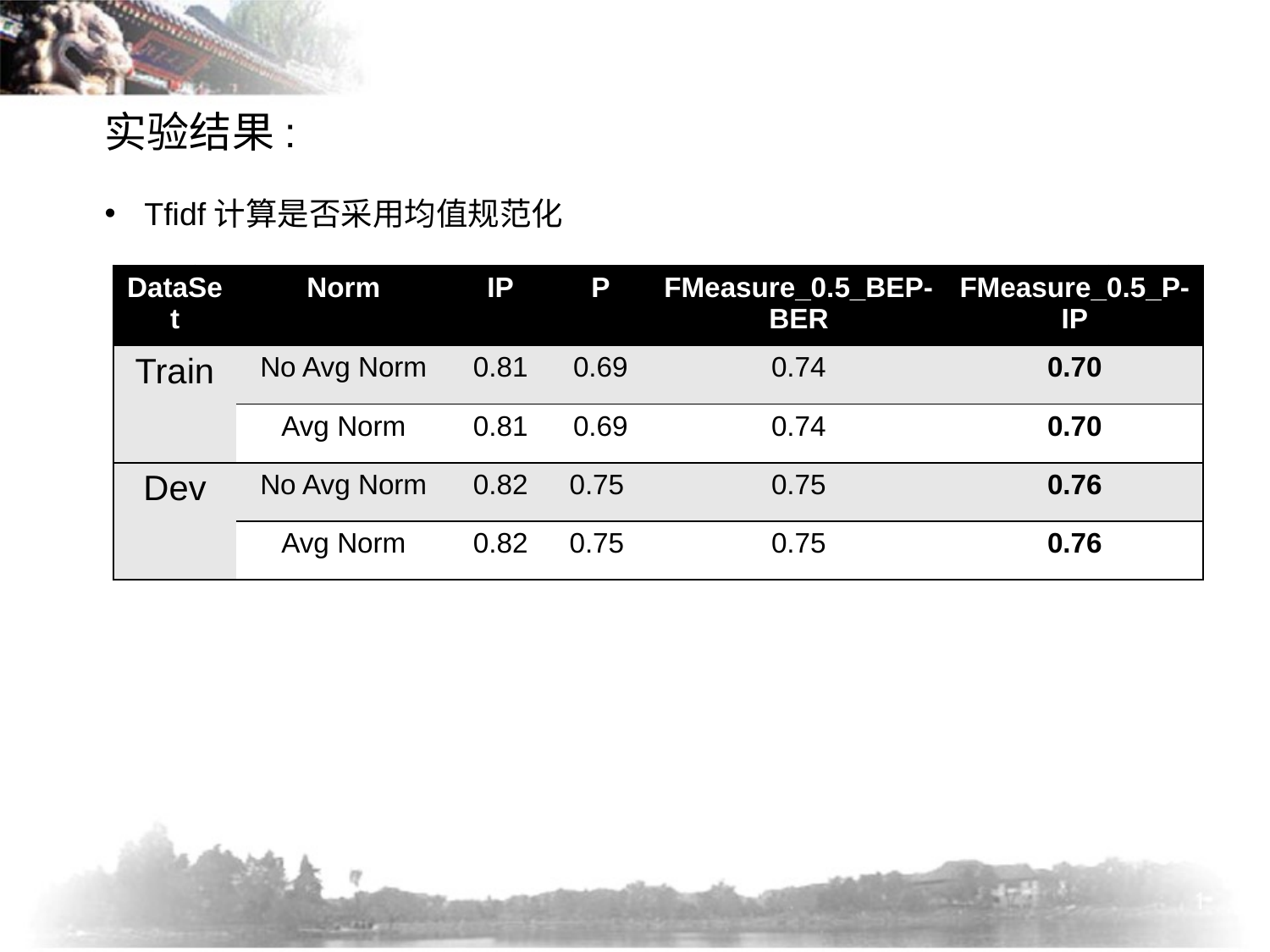

# 实验结果:
Tfidf计算是否采用均值规范化
| DataSet | Norm | IP | P | FMeasure\_0.5\_BEP-BER | FMeasure\_0.5\_P-IP |
| --- | --- | --- | --- | --- | --- |
| Train | No Avg Norm | 0.81 | 0.69 | 0.74 | 0.70 |
|  | Avg Norm | 0.81 | 0.69 | 0.74 | 0.70 |
| Dev | No Avg Norm | 0.82 | 0.75 | 0.75 | 0.76 |
|  | Avg Norm | 0.82 | 0.75 | 0.75 | 0.76 |
| DataSet | Content | IP | P | FMeasure\_0.5\_BEP-BER | FMeasure\_0.5\_P-IP |
| --- | --- | --- | --- | --- | --- |
| Train | Not discard | 0.83 | 0.63 | 0,76 | 0.67 |
|  | Discard | 0.81 | 0.69 | 0.74 | 0.70 |